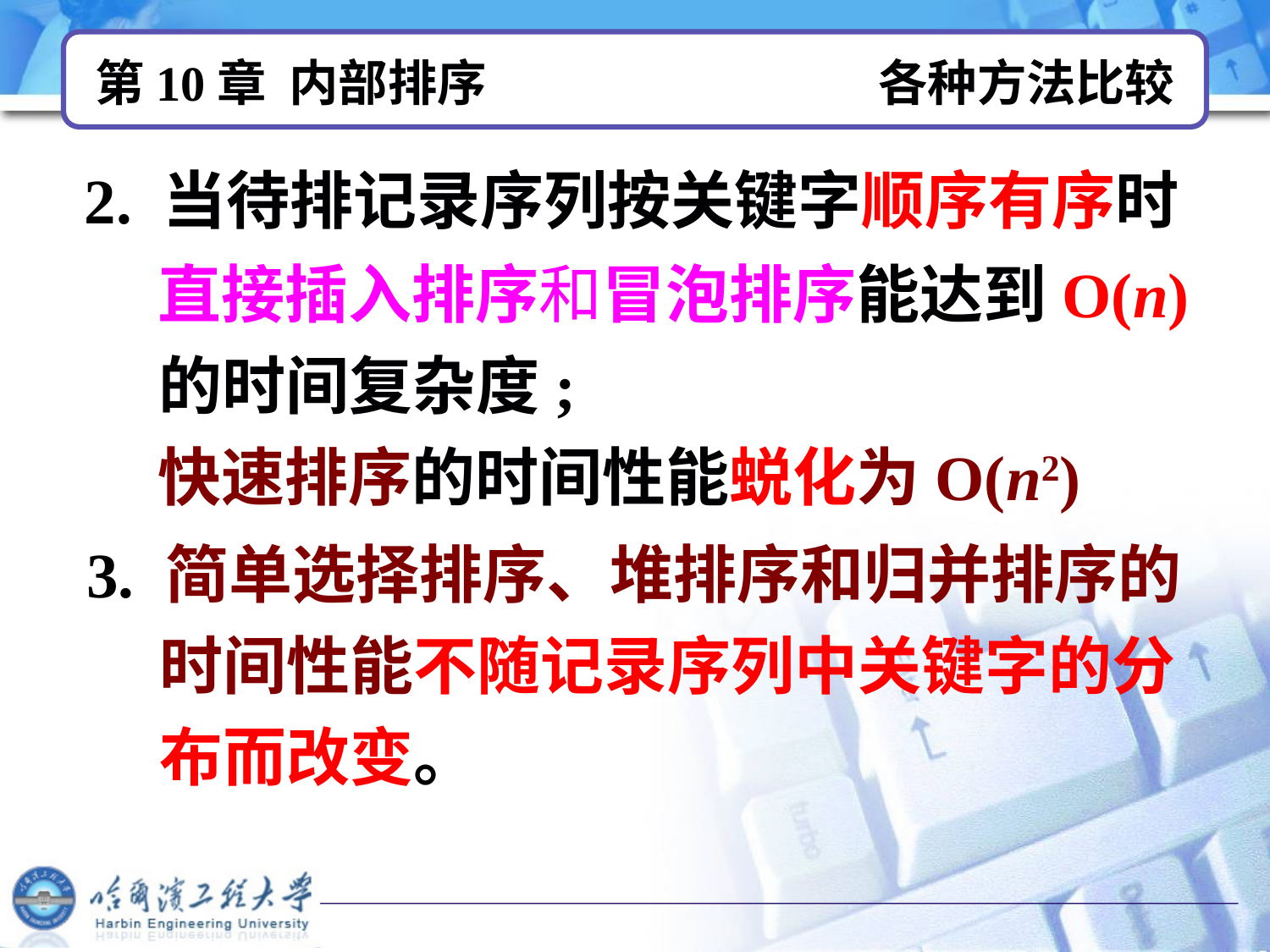

# 第10章  内部排序                                   各种方法比较
2. 当待排记录序列按关键字顺序有序时
    直接插入排序和冒泡排序能达到O(n)
    的时间复杂度;
    快速排序的时间性能蜕化为O(n2)
3. 简单选择排序、堆排序和归并排序的
    时间性能不随记录序列中关键字的分
    布而改变。